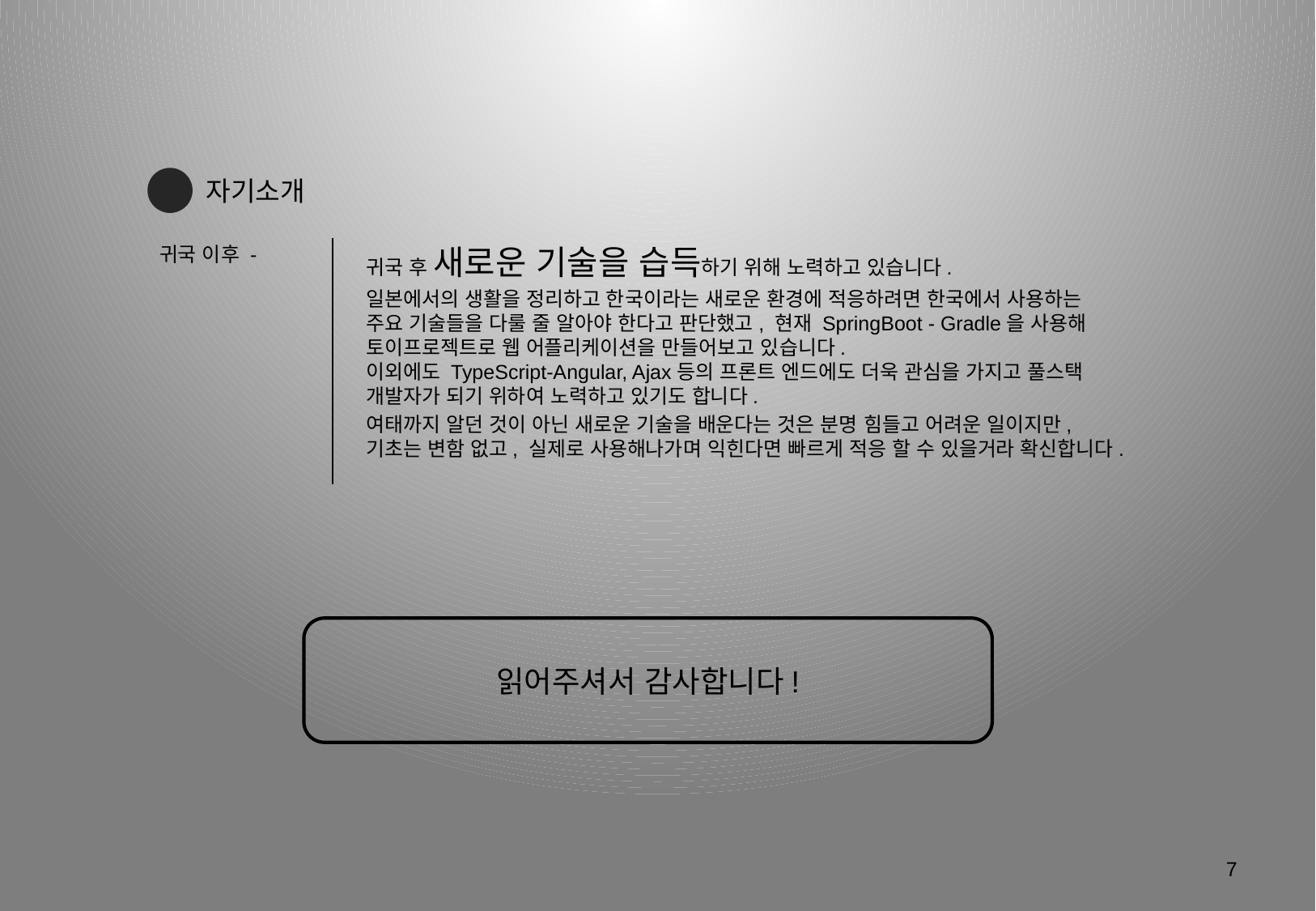

자기소개
귀국 이후 -
귀국 후 새로운 기술을 습득하기 위해 노력하고 있습니다.
일본에서의 생활을 정리하고 한국이라는 새로운 환경에 적응하려면 한국에서 사용하는
주요 기술들을 다룰 줄 알아야 한다고 판단했고, 현재 SpringBoot - Gradle을 사용해
토이프로젝트로 웹 어플리케이션을 만들어보고 있습니다.
이외에도 TypeScript-Angular, Ajax등의 프론트 엔드에도 더욱 관심을 가지고 풀스택 개발자가 되기 위하여 노력하고 있기도 합니다.
여태까지 알던 것이 아닌 새로운 기술을 배운다는 것은 분명 힘들고 어려운 일이지만,
기초는 변함 없고, 실제로 사용해나가며 익힌다면 빠르게 적응 할 수 있을거라 확신합니다.
읽어주셔서 감사합니다!
7